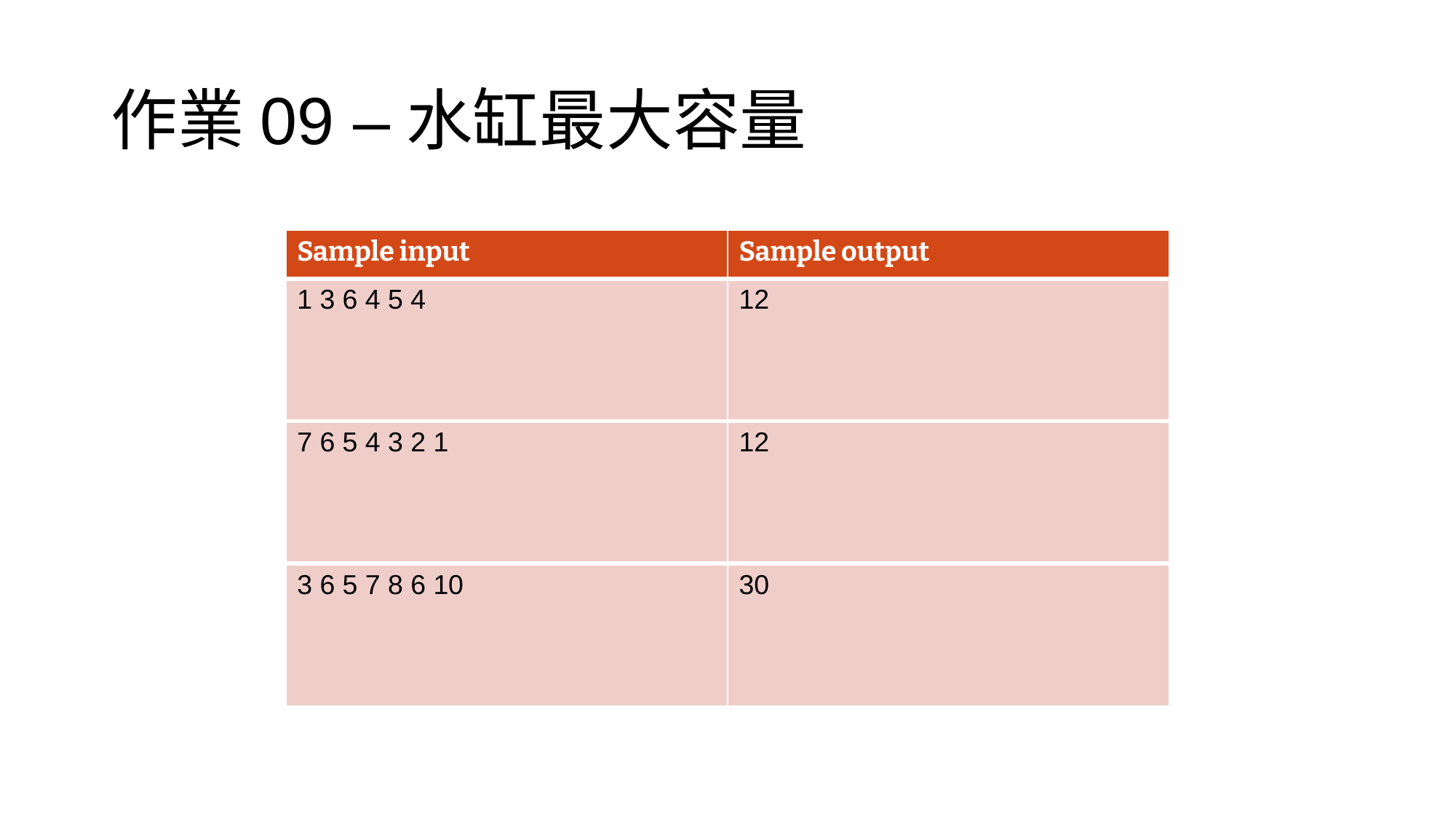

# 作業09 –水缸最大容量
| Sample input | Sample output |
| --- | --- |
| 1 3 6 4 5 4 | 12 |
| 7 6 5 4 3 2 1 | 12 |
| 3 6 5 7 8 6 10 | 30 |